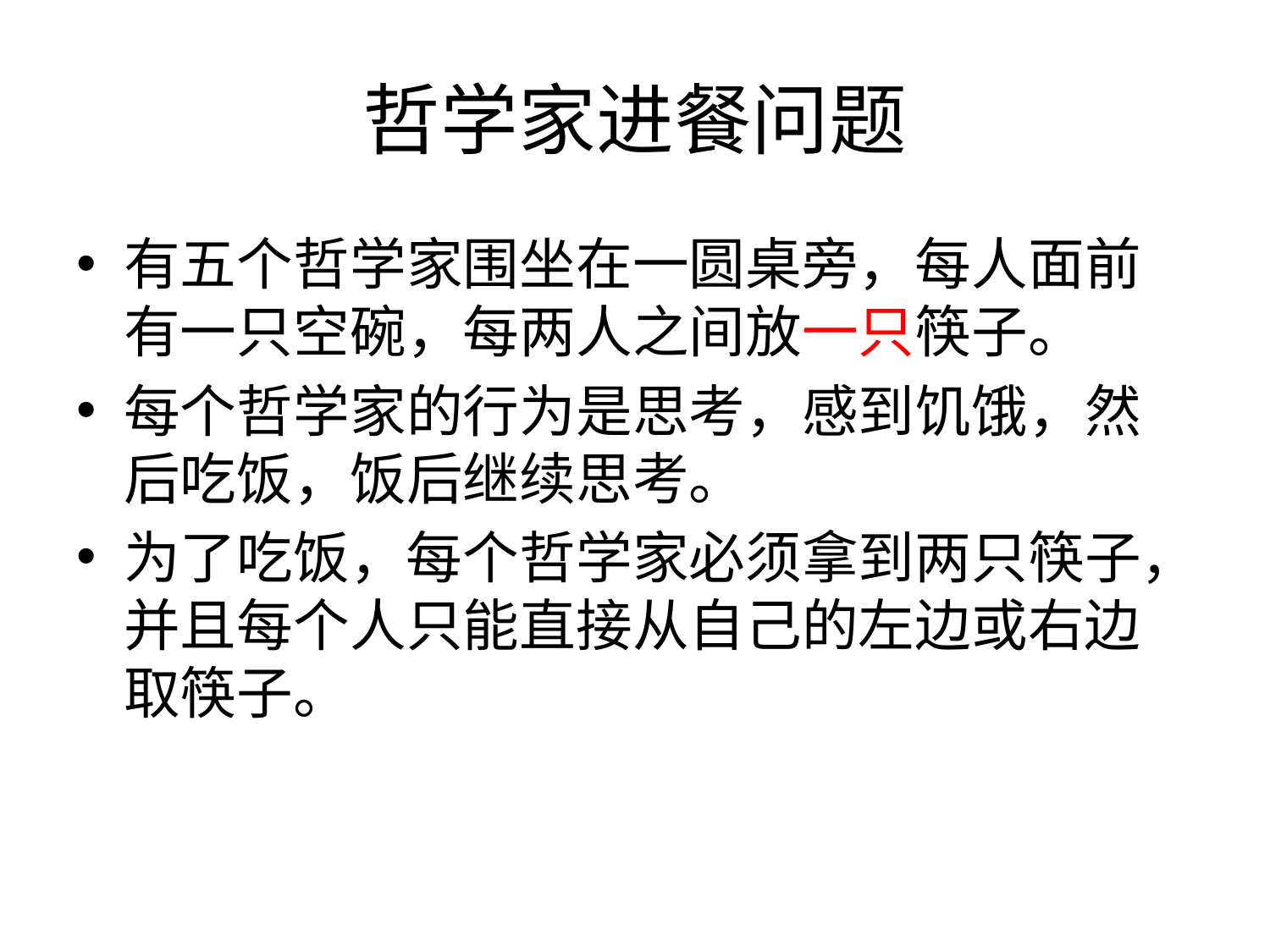

# 哲学家进餐问题
有五个哲学家围坐在一圆桌旁，每人面前有一只空碗，每两人之间放一只筷子。
每个哲学家的行为是思考，感到饥饿，然后吃饭，饭后继续思考。
为了吃饭，每个哲学家必须拿到两只筷子，并且每个人只能直接从自己的左边或右边取筷子。